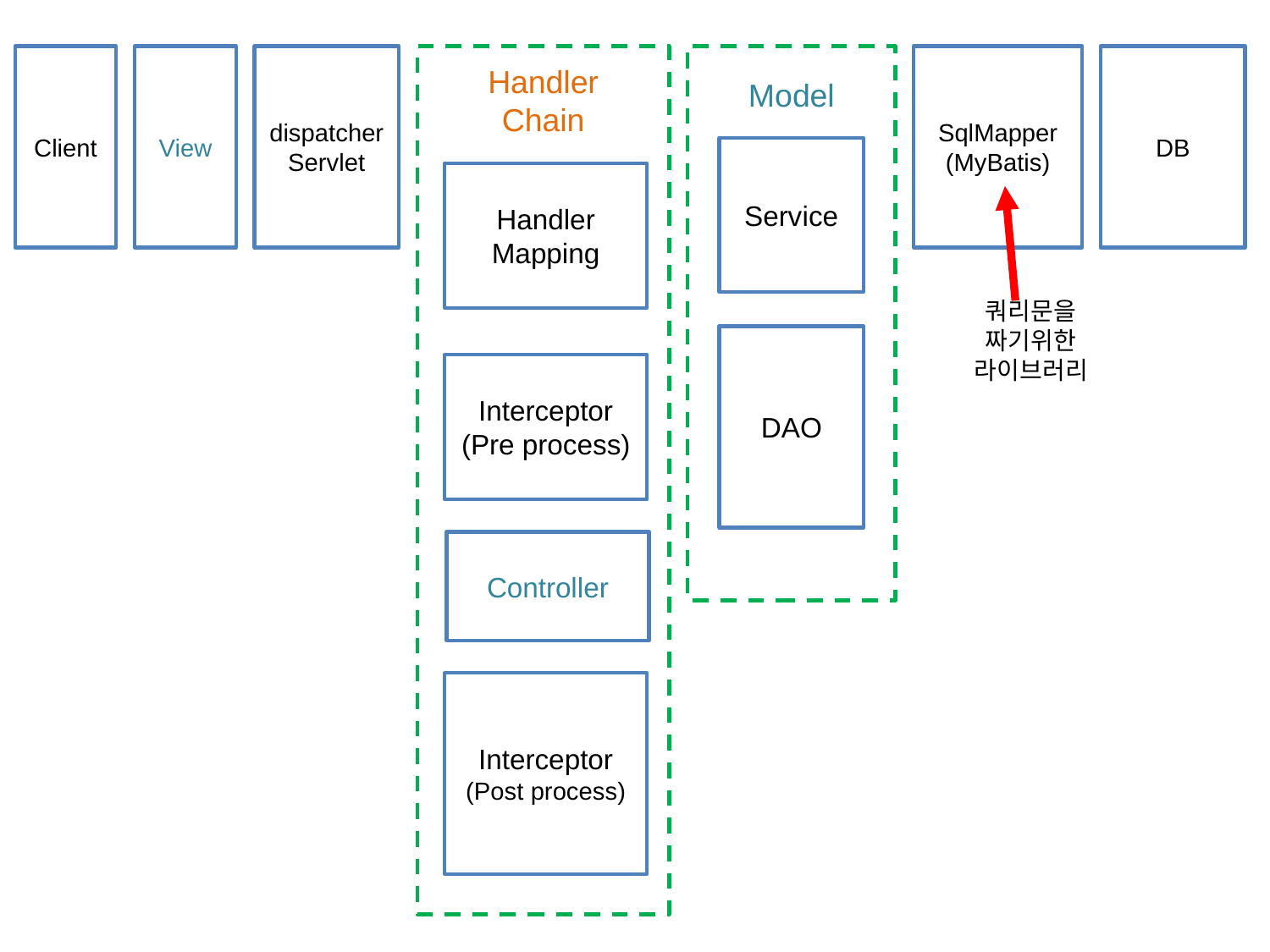

Client
View
dispatcher
Servlet

Handler
Chain

Handler
Mapping
Interceptor
(Pre process)
Controller
Interceptor
(Post process)

Model

cc

Service
DAO
SqlMapper
(MyBatis)
DB
쿼리문을 짜기위한 라이브러리